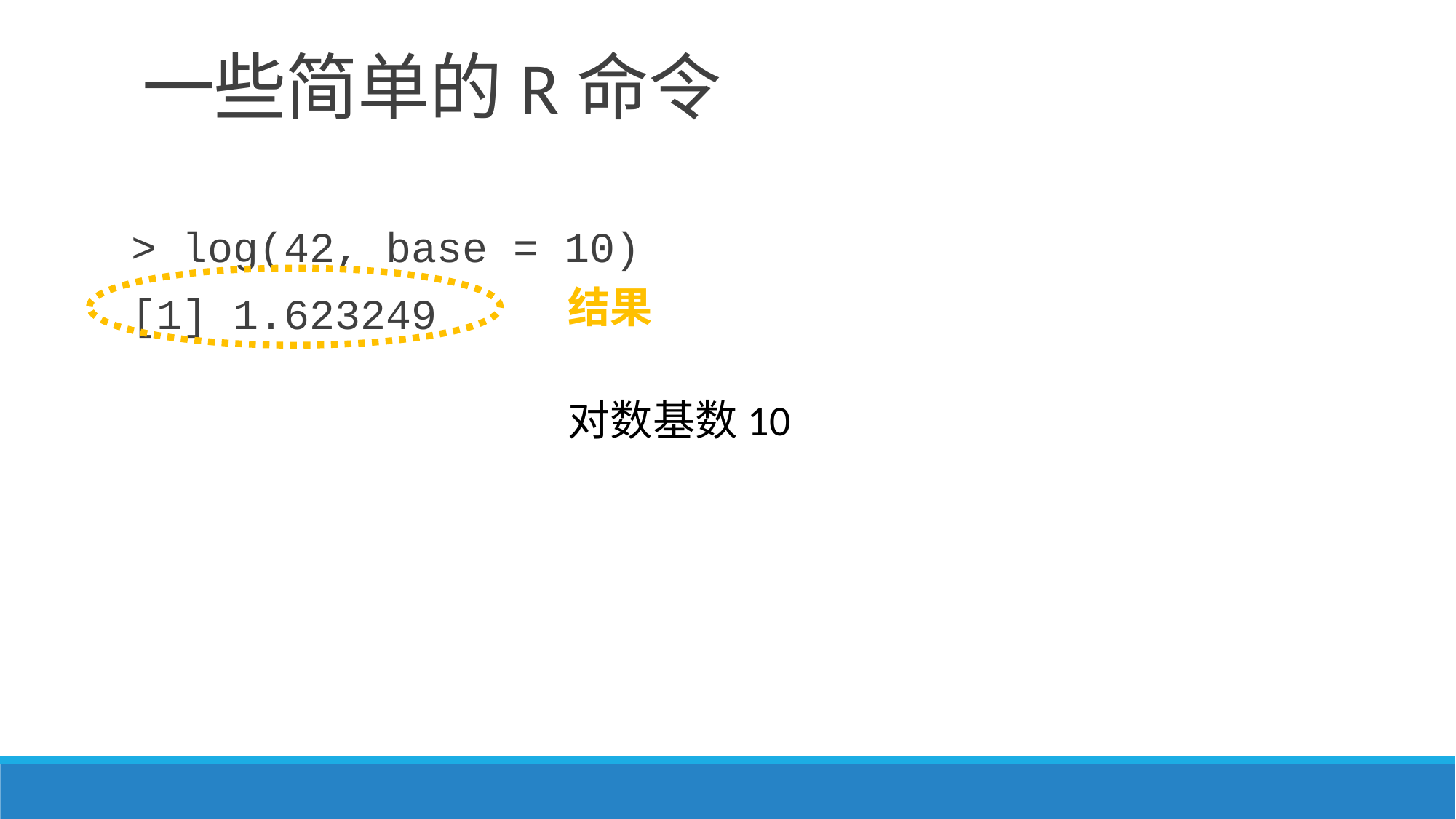

# 一些简单的R命令

> log(42, base = 10)
[1] 1.623249

结果
对数基数10